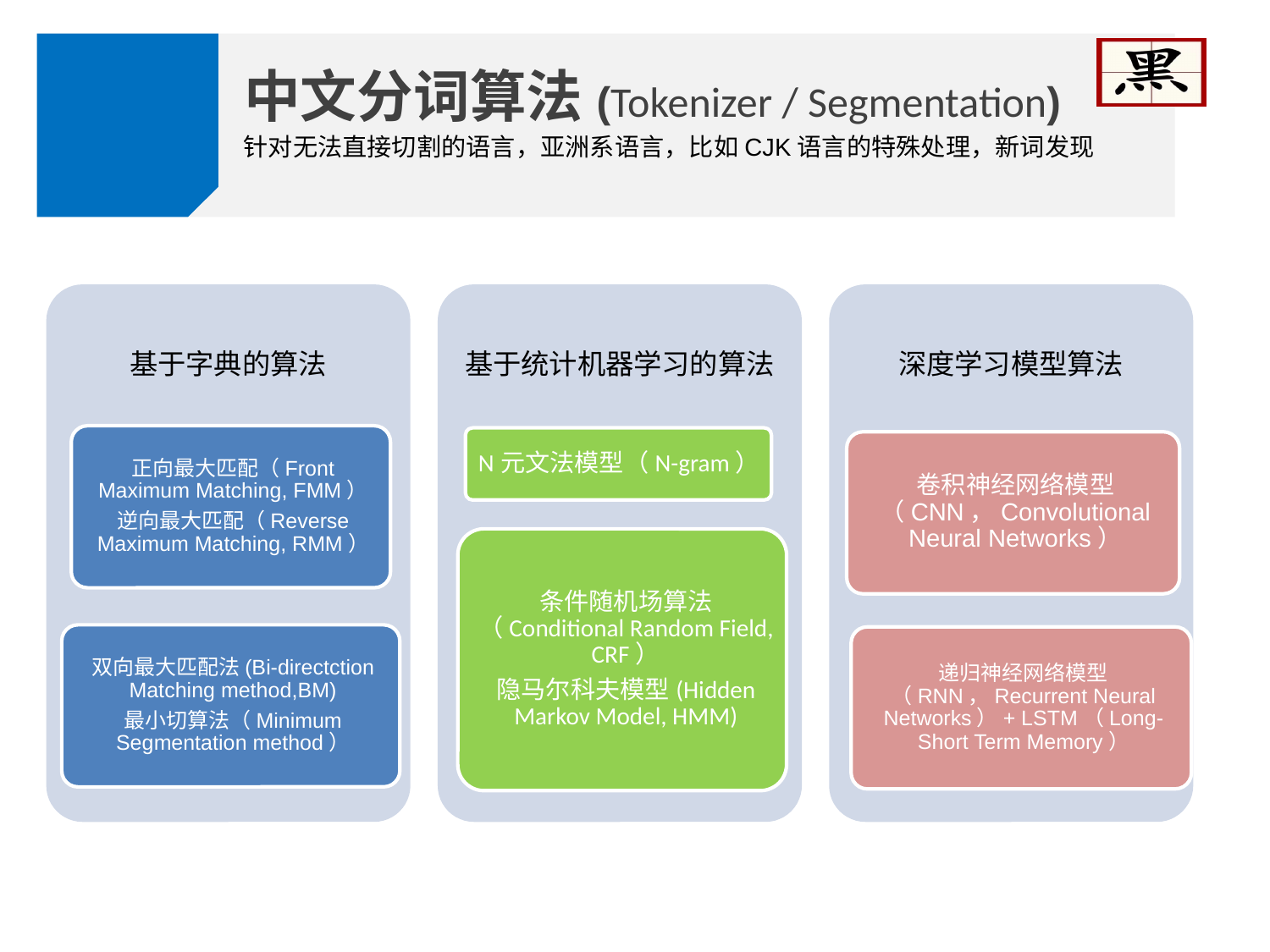

中文分词算法(Tokenizer / Segmentation)
针对无法直接切割的语言，亚洲系语言，比如CJK语言的特殊处理，新词发现

基于字典的算法
正向最大匹配（Front Maximum Matching, FMM）
逆向最大匹配（Reverse Maximum Matching, RMM）
双向最大匹配法(Bi-directction Matching method,BM)
最小切算法（Minimum Segmentation method）
基于统计机器学习的算法
条件随机场算法（Conditional Random Field, CRF）
隐马尔科夫模型(Hidden Markov Model, HMM)
N元文法模型（N-gram）
深度学习模型算法
卷积神经网络模型（CNN，Convolutional Neural Networks）
递归神经网络模型（RNN，Recurrent Neural Networks）+ LSTM（Long-Short Term Memory）